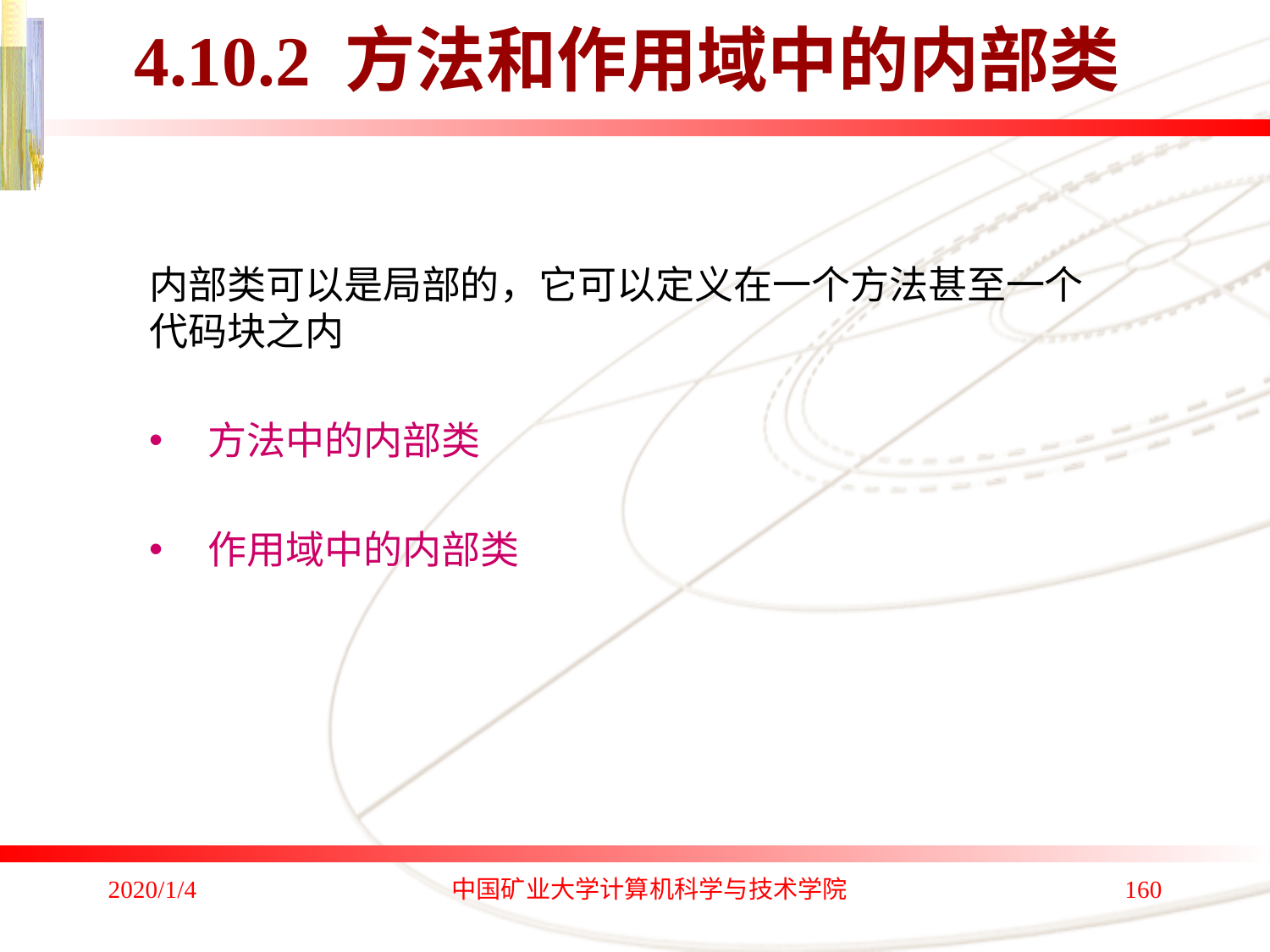

# 4.10.2 方法和作用域中的内部类
内部类可以是局部的，它可以定义在一个方法甚至一个代码块之内

方法中的内部类

作用域中的内部类

2020/1/4
中国矿业大学计算机科学与技术学院
160